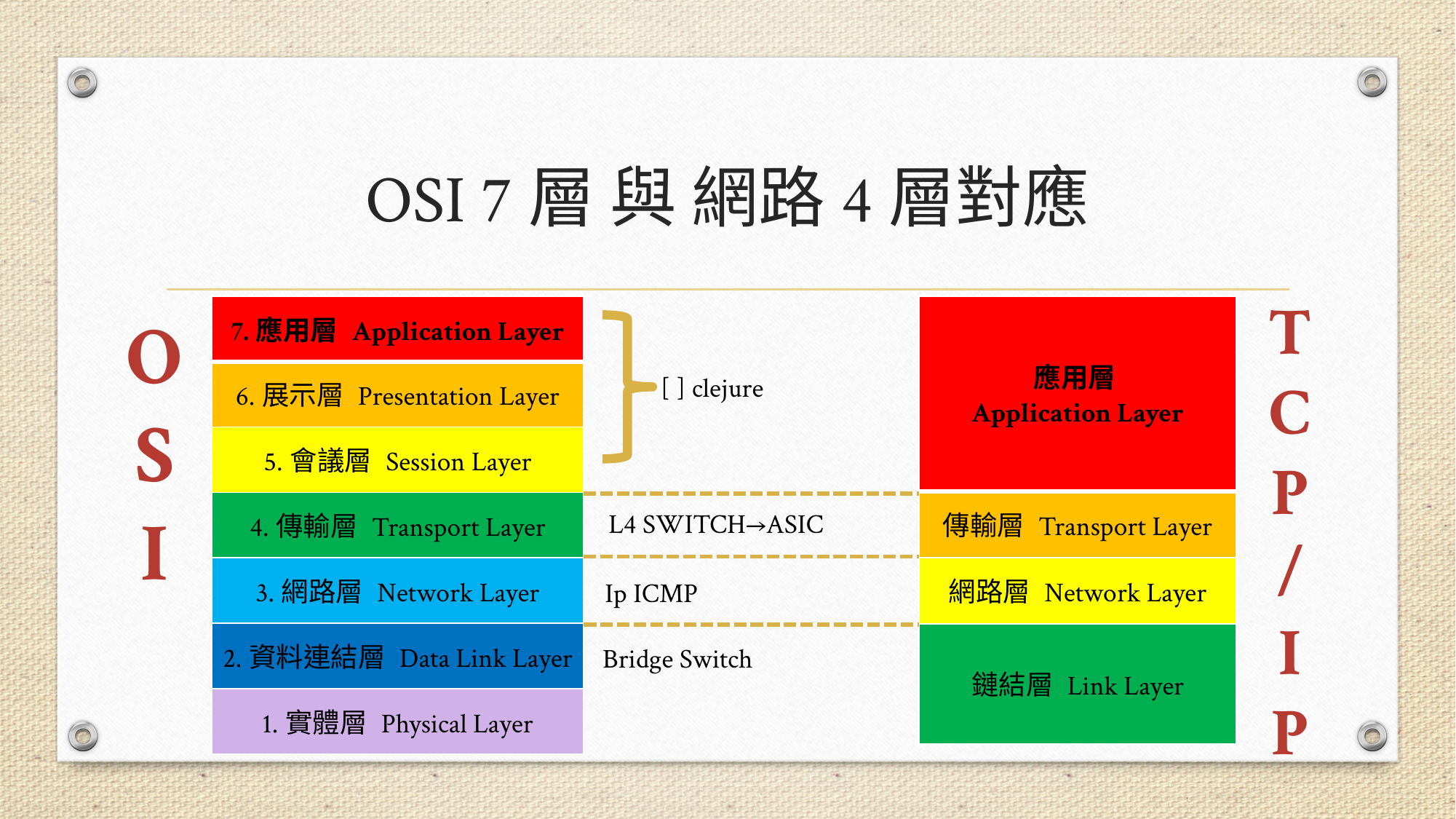

# OSI 7層 與 網路4層對應
T
C
P
/
I
P
O
S
I
| 7.應用層 Application Layer |
| --- |
| 6.展示層 Presentation Layer |
| 5.會議層 Session Layer |
| 4.傳輸層 Transport Layer |
| 3.網路層 Network Layer |
| 2.資料連結層 Data Link Layer |
| 1.實體層 Physical Layer |
| 應用層 Application Layer |
| --- |
| 傳輸層 Transport Layer |
| 網路層 Network Layer |
| 鏈結層 Link Layer |

[ ] clejure
L4 SWITCH→ASIC
Ip ICMP
Bridge Switch